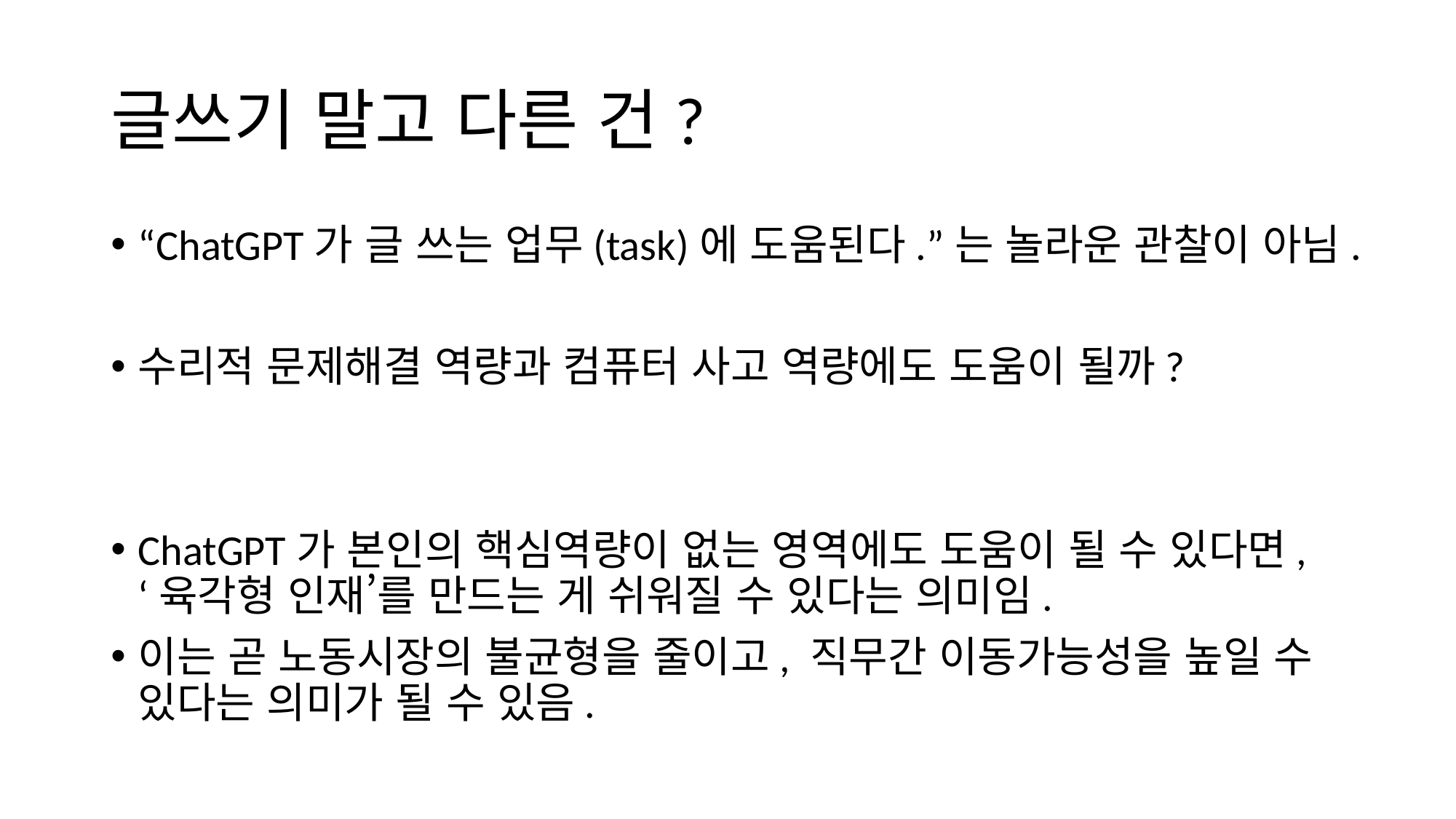

# 글쓰기 말고 다른 건?
“ChatGPT가 글 쓰는 업무(task)에 도움된다.”는 놀라운 관찰이 아님.

수리적 문제해결 역량과 컴퓨터 사고 역량에도 도움이 될까?

ChatGPT가 본인의 핵심역량이 없는 영역에도 도움이 될 수 있다면, ‘육각형 인재’를 만드는 게 쉬워질 수 있다는 의미임.
이는 곧 노동시장의 불균형을 줄이고, 직무간 이동가능성을 높일 수 있다는 의미가 될 수 있음.